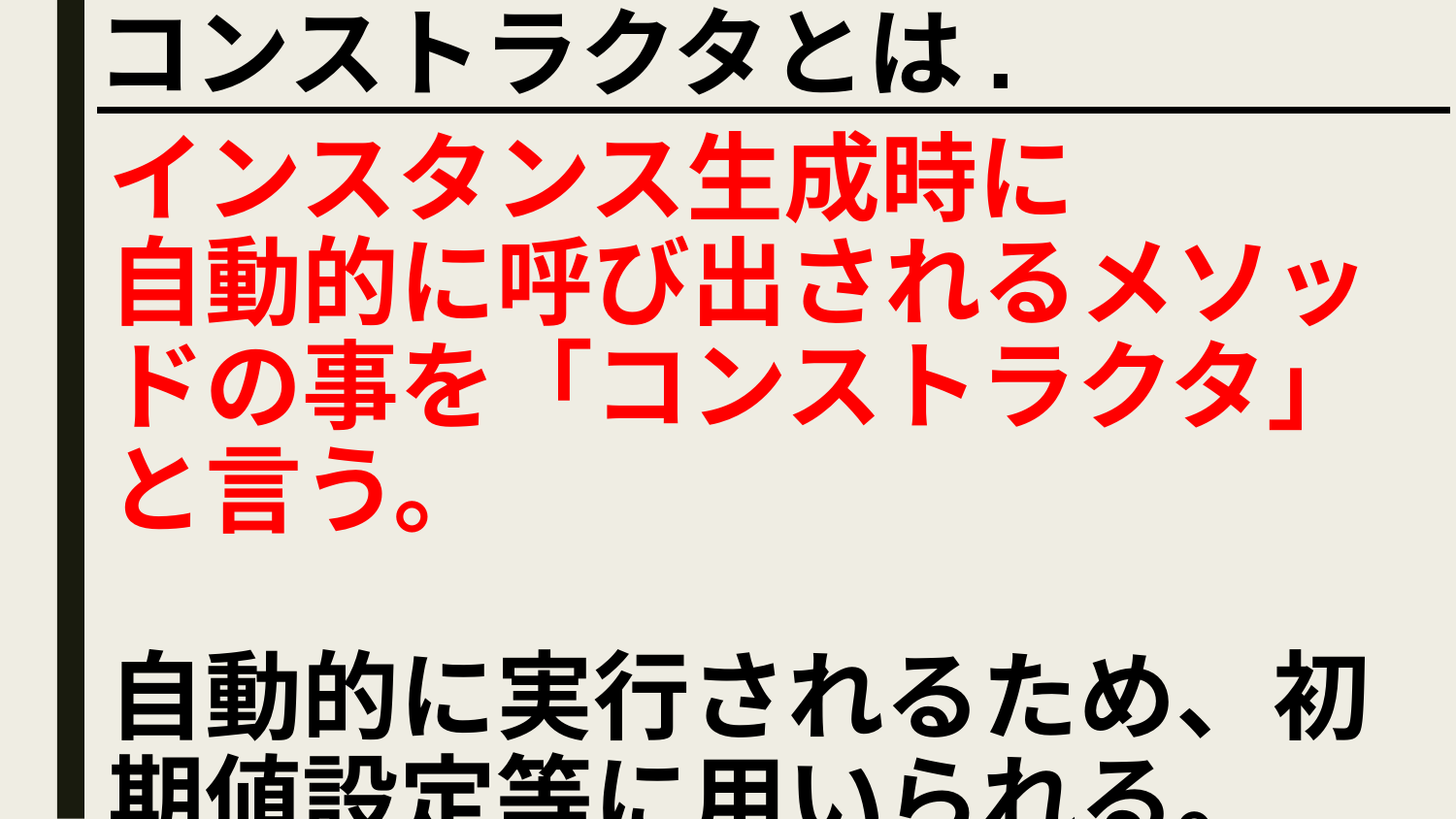

コンストラクタとは.
# インスタンス生成時に 自動的に呼び出されるメソッドの事を「コンストラクタ」と言う。 自動的に実行されるため、初期値設定等に用いられる。